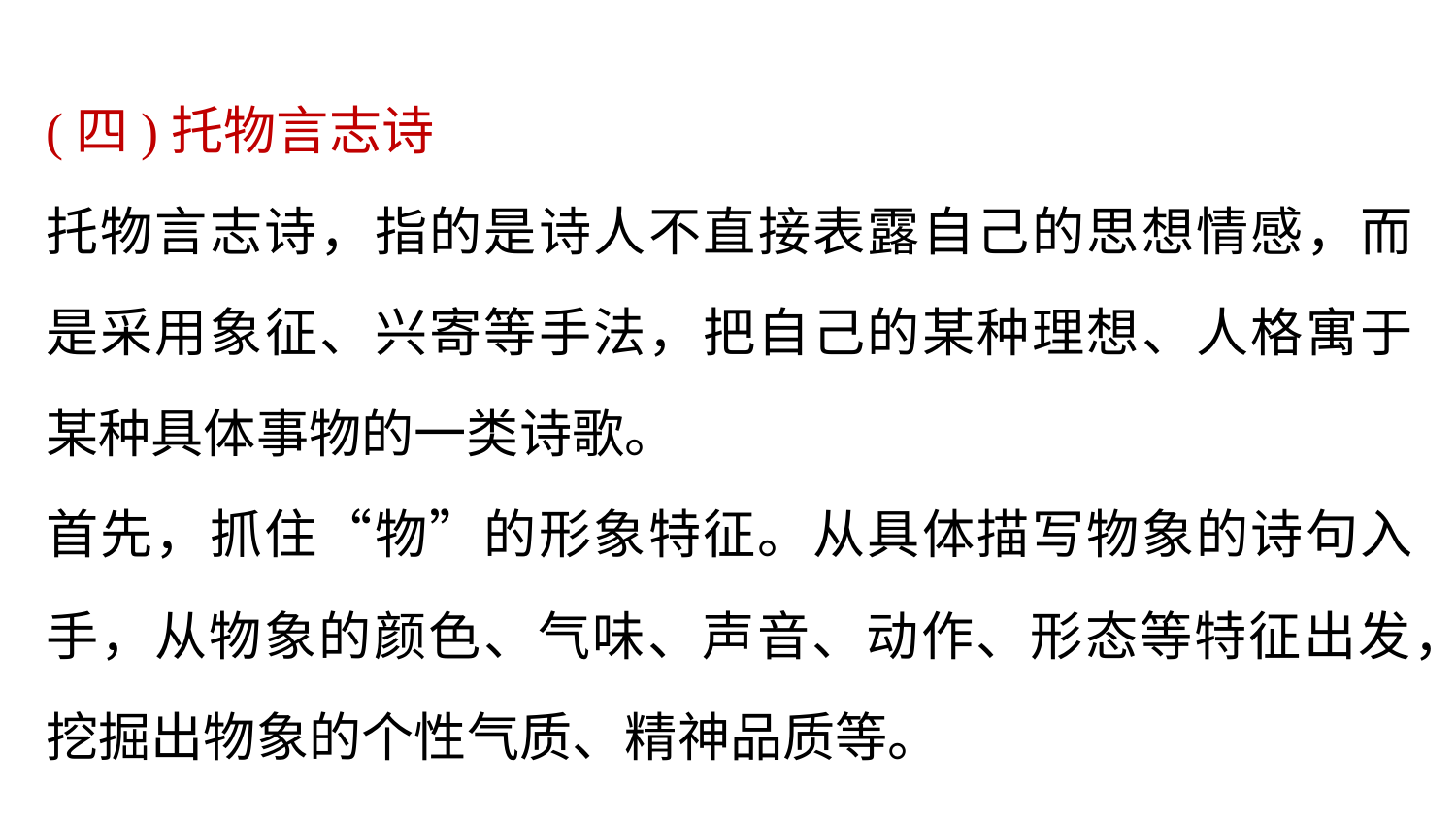

(四)托物言志诗
托物言志诗，指的是诗人不直接表露自己的思想情感，而是采用象征、兴寄等手法，把自己的某种理想、人格寓于某种具体事物的一类诗歌。
首先，抓住“物”的形象特征。从具体描写物象的诗句入手，从物象的颜色、气味、声音、动作、形态等特征出发，挖掘出物象的个性气质、精神品质等。